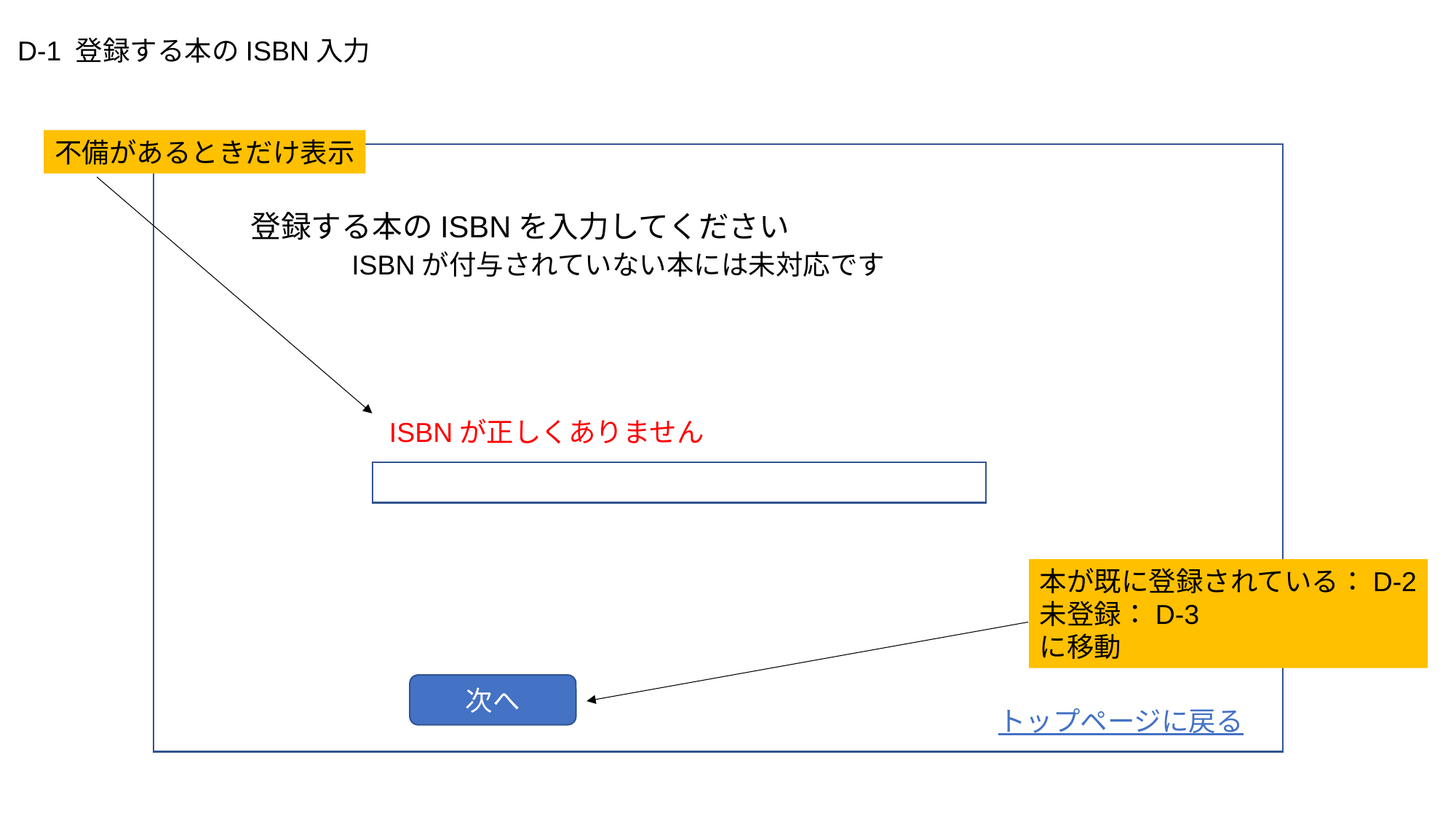

D-1 登録する本のISBN入力
不備があるときだけ表示

登録する本のISBNを入力してください
ISBNが付与されていない本には未対応です
ISBNが正しくありません

本が既に登録されている：D-2
未登録：D-3
に移動
次へ
トップページに戻る